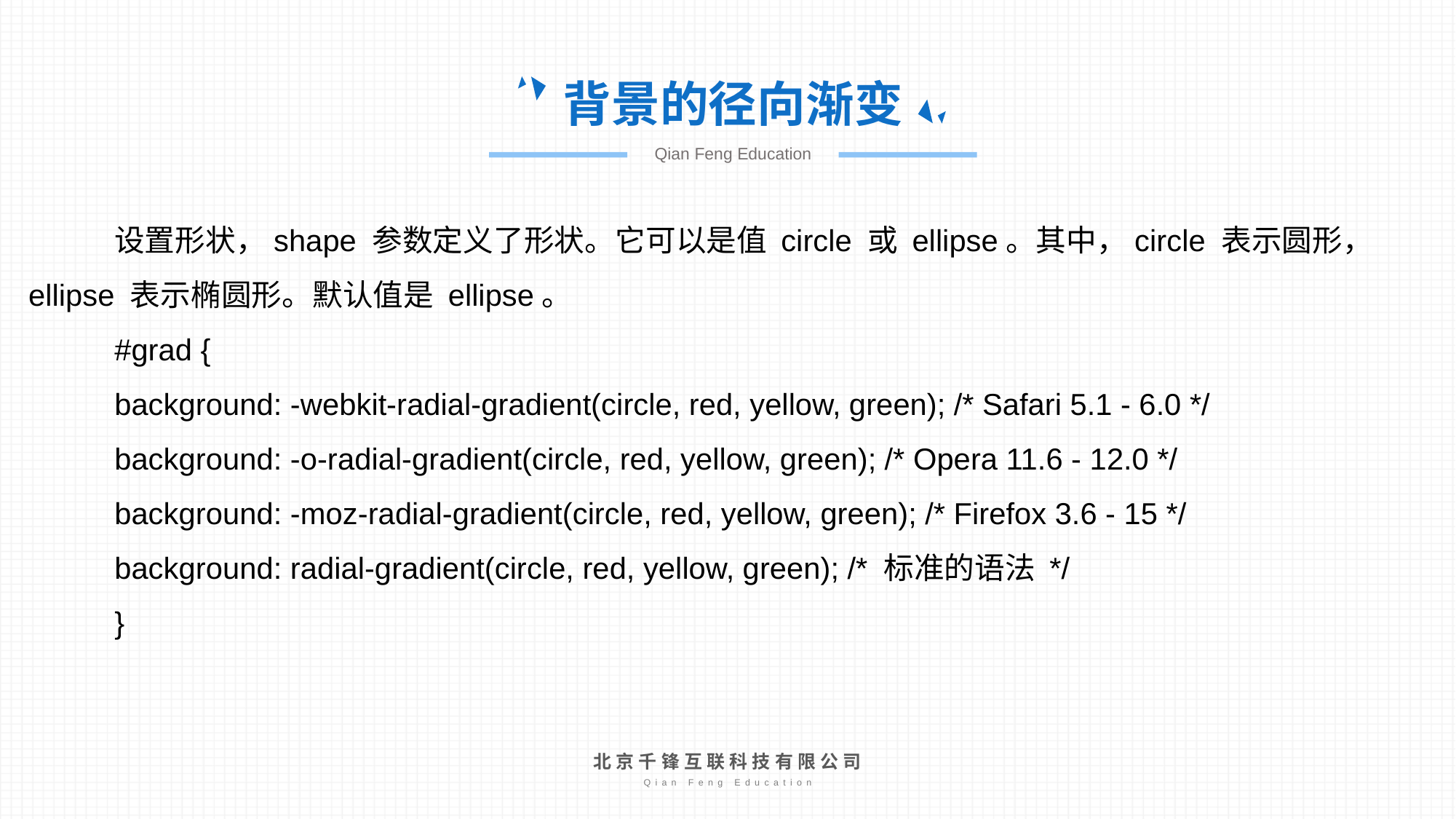

背景的径向渐变

Qian Feng Education

设置形状，shape 参数定义了形状。它可以是值 circle 或 ellipse。其中，circle 表示圆形，ellipse 表示椭圆形。默认值是 ellipse。
#grad {
background: -webkit-radial-gradient(circle, red, yellow, green); /* Safari 5.1 - 6.0 */
background: -o-radial-gradient(circle, red, yellow, green); /* Opera 11.6 - 12.0 */
background: -moz-radial-gradient(circle, red, yellow, green); /* Firefox 3.6 - 15 */
background: radial-gradient(circle, red, yellow, green); /* 标准的语法 */
}
北京千锋互联科技有限公司
Qian Feng Education